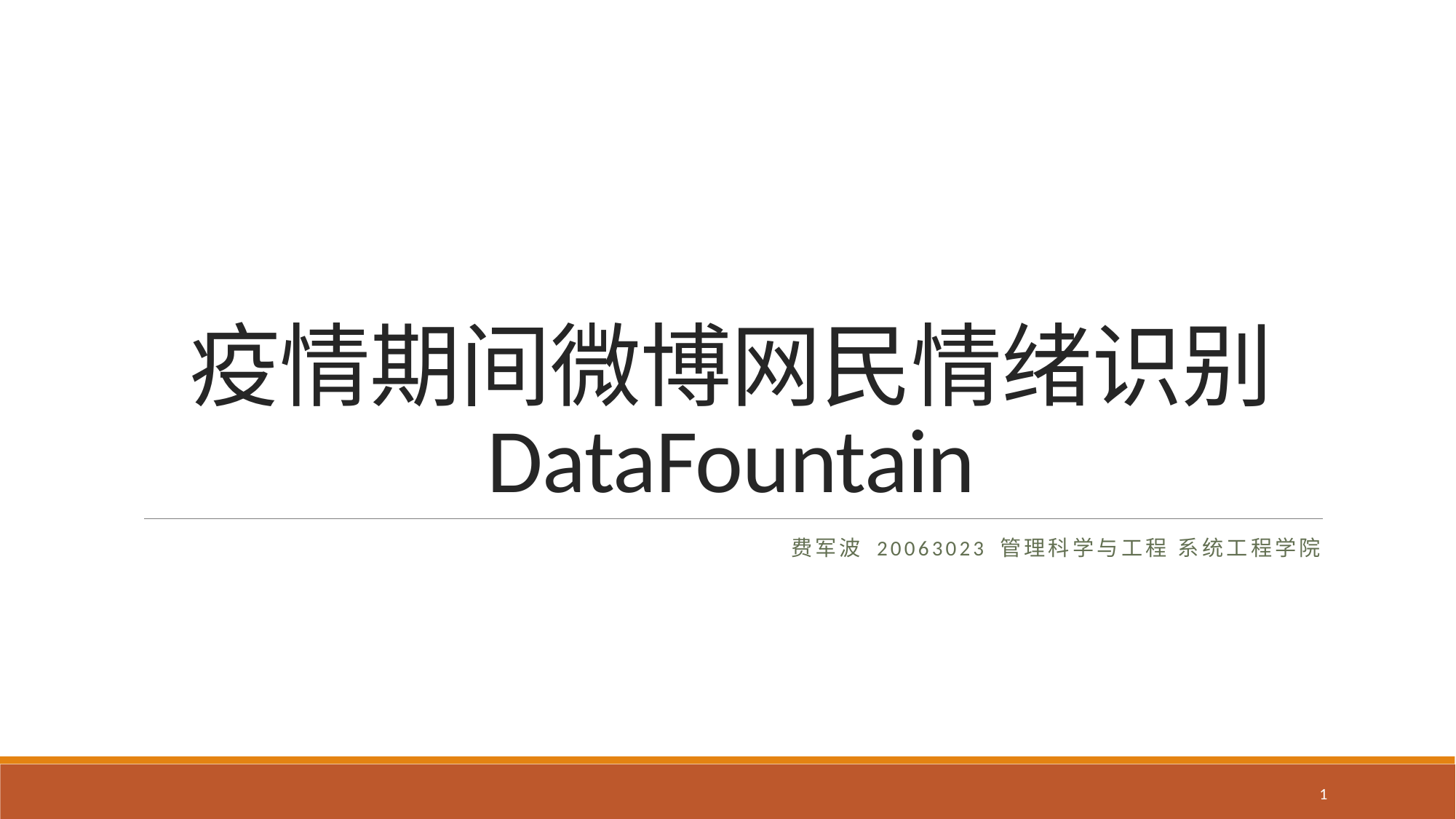

# 疫情期间微博网民情绪识别 DataFountain
费军波 20063023 管理科学与工程 系统工程学院
1